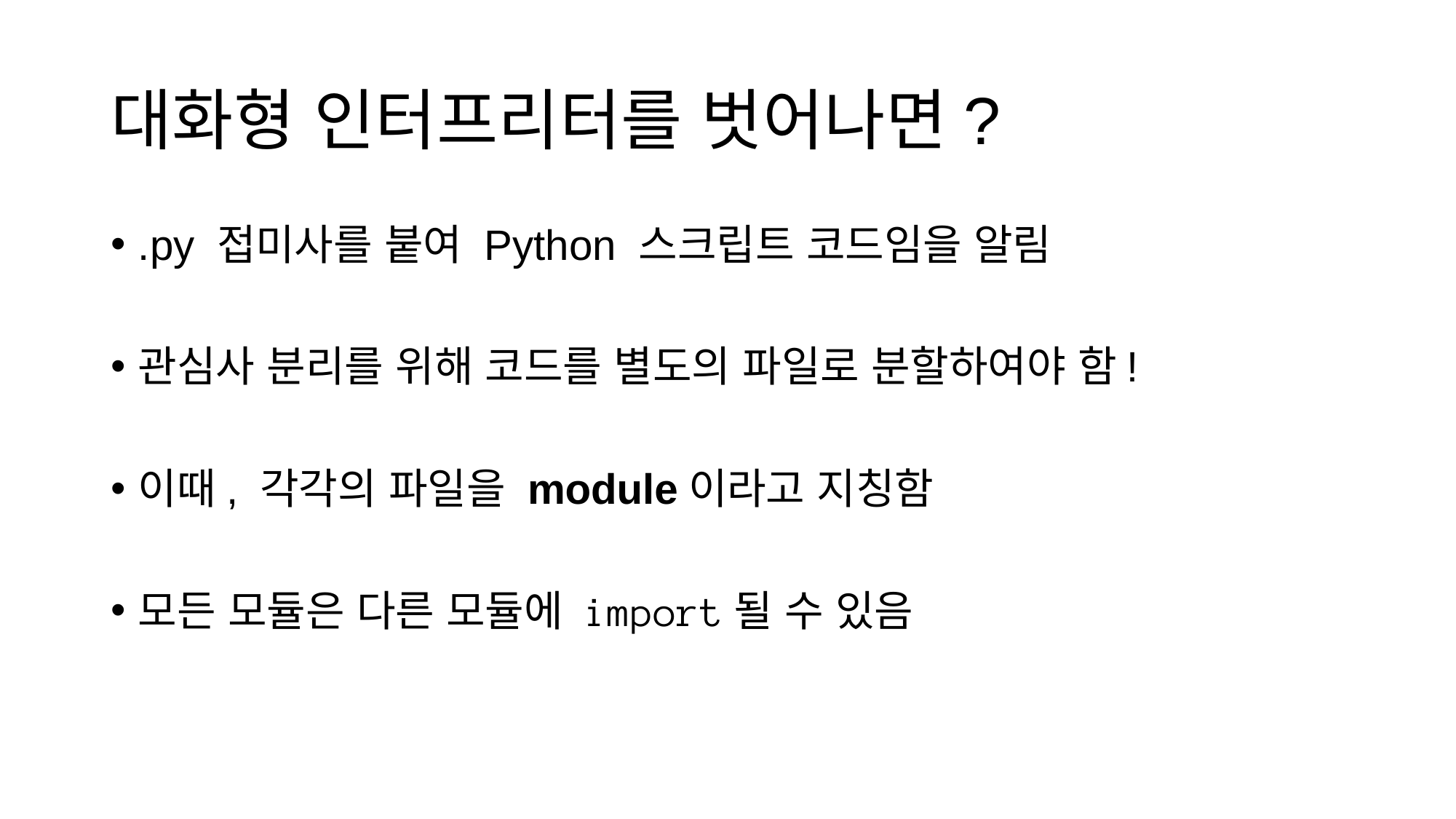

# 대화형 인터프리터를 벗어나면?
.py 접미사를 붙여 Python 스크립트 코드임을 알림

관심사 분리를 위해 코드를 별도의 파일로 분할하여야 함!

이때, 각각의 파일을 module이라고 지칭함

모든 모듈은 다른 모듈에 import될 수 있음